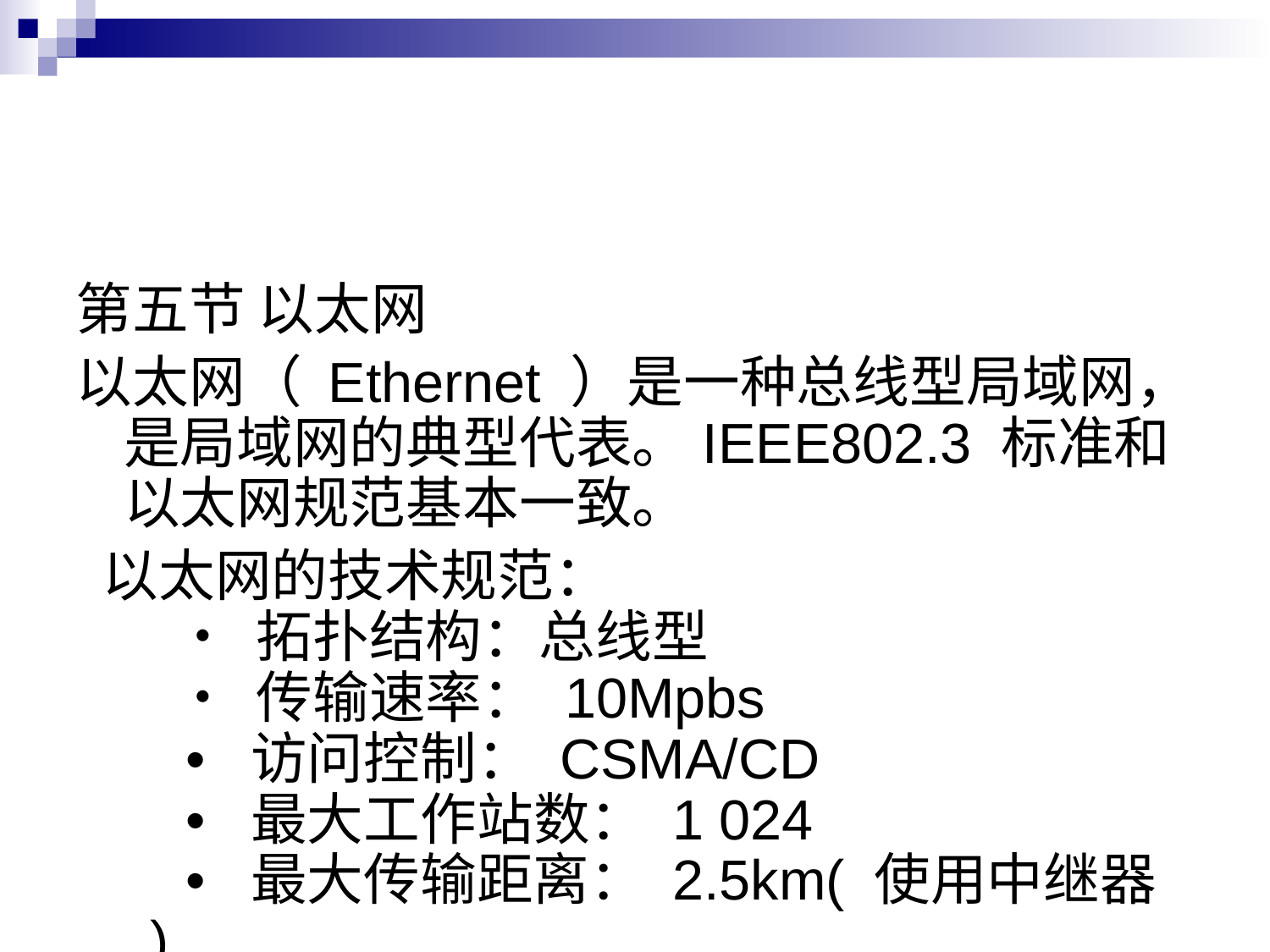

#
第五节 以太网
以太网（ Ethernet ）是一种总线型局域网，是局域网的典型代表。IEEE802.3 标准和以太网规范基本一致。
 以太网的技术规范：
    •  拓扑结构：总线型
    •  传输速率： 10Mpbs
    •  访问控制： CSMA/CD
    •  最大工作站数： 1 024
    •  最大传输距离： 2.5km( 使用中继器 )